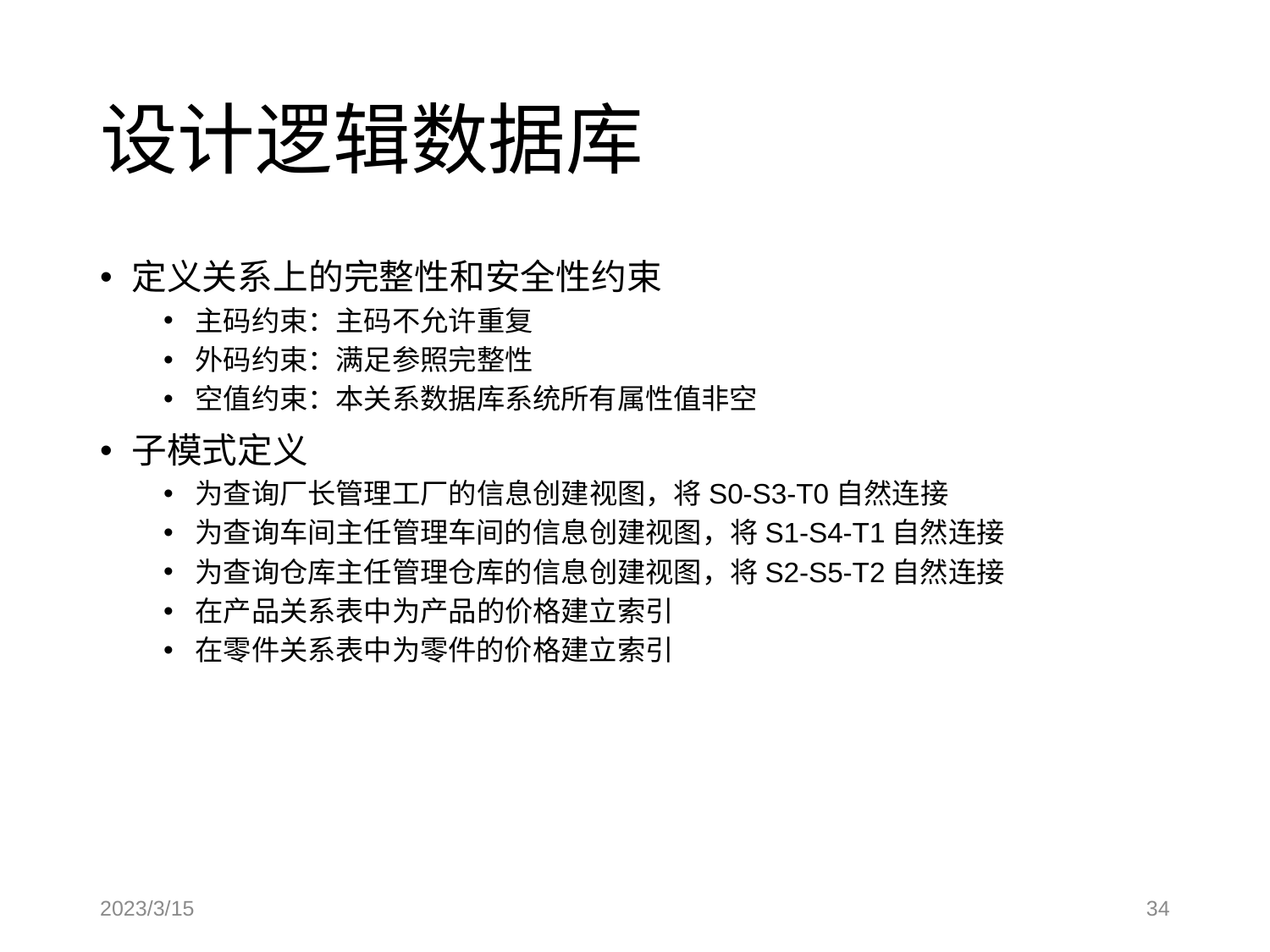

# 设计逻辑数据库
定义关系上的完整性和安全性约束
主码约束：主码不允许重复
外码约束：满足参照完整性
空值约束：本关系数据库系统所有属性值非空
子模式定义
为查询厂长管理工厂的信息创建视图，将S0-S3-T0自然连接
为查询车间主任管理车间的信息创建视图，将S1-S4-T1自然连接
为查询仓库主任管理仓库的信息创建视图，将S2-S5-T2自然连接
在产品关系表中为产品的价格建立索引
在零件关系表中为零件的价格建立索引
2023/3/15
34